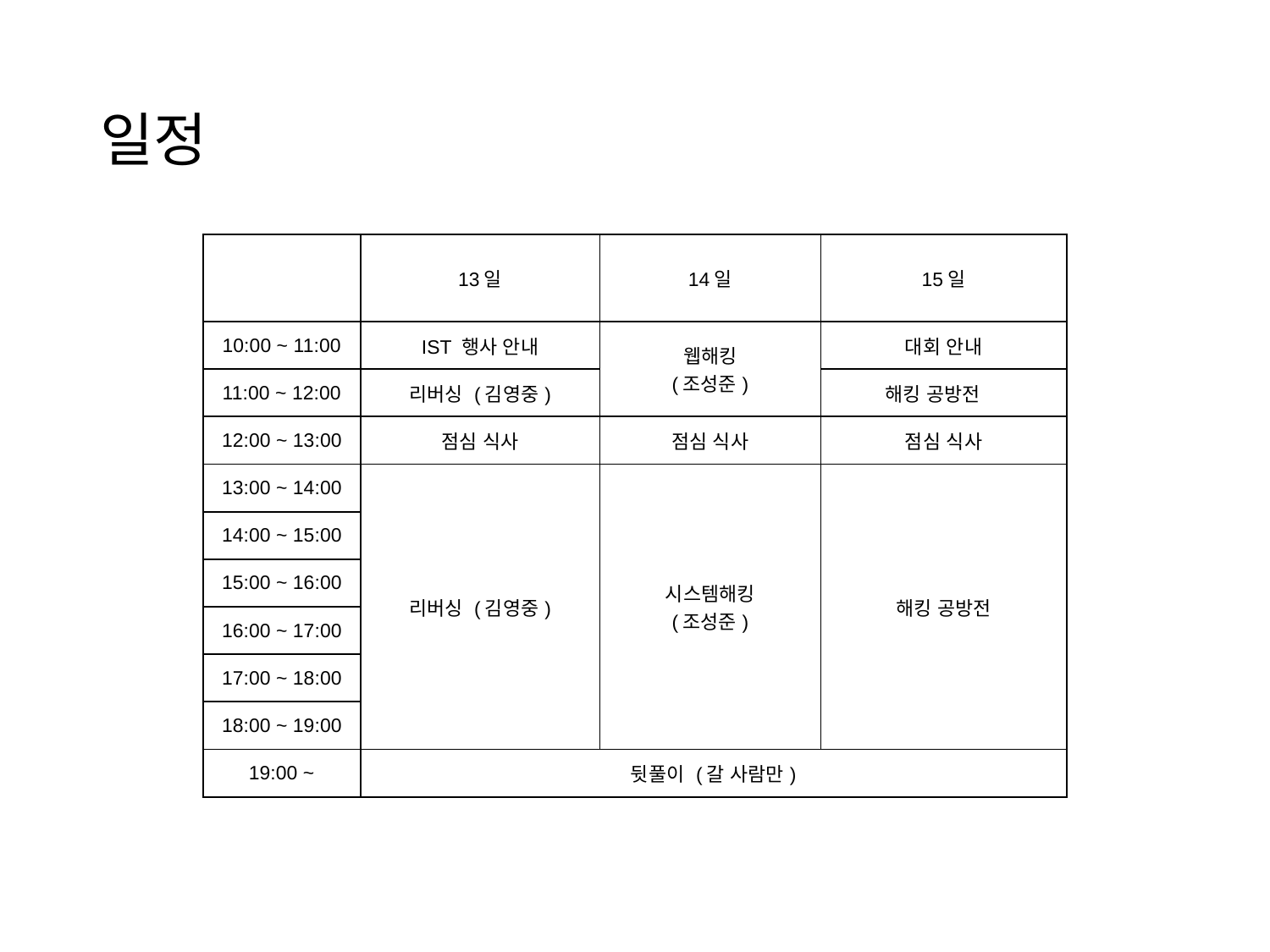

# 일정
|  | 13일 | 14일 | 15일 |
| --- | --- | --- | --- |
| 10:00 ~ 11:00 | IST 행사 안내 | 웹해킹 (조성준) | 대회 안내 |
| 11:00 ~ 12:00 | 리버싱 (김영중) |  | 해킹 공방전 |
| 12:00 ~ 13:00 | 점심 식사 | 점심 식사 | 점심 식사 |
| 13:00 ~ 14:00 | 리버싱 (김영중) | 시스템해킹 (조성준) | 해킹 공방전 |
| 14:00 ~ 15:00 |  |  |  |
| 15:00 ~ 16:00 |  |  |  |
| 16:00 ~ 17:00 |  |  |  |
| 17:00 ~ 18:00 |  |  |  |
| 18:00 ~ 19:00 |  |  |  |
| 19:00 ~ | 뒷풀이 (갈 사람만) |  |  |